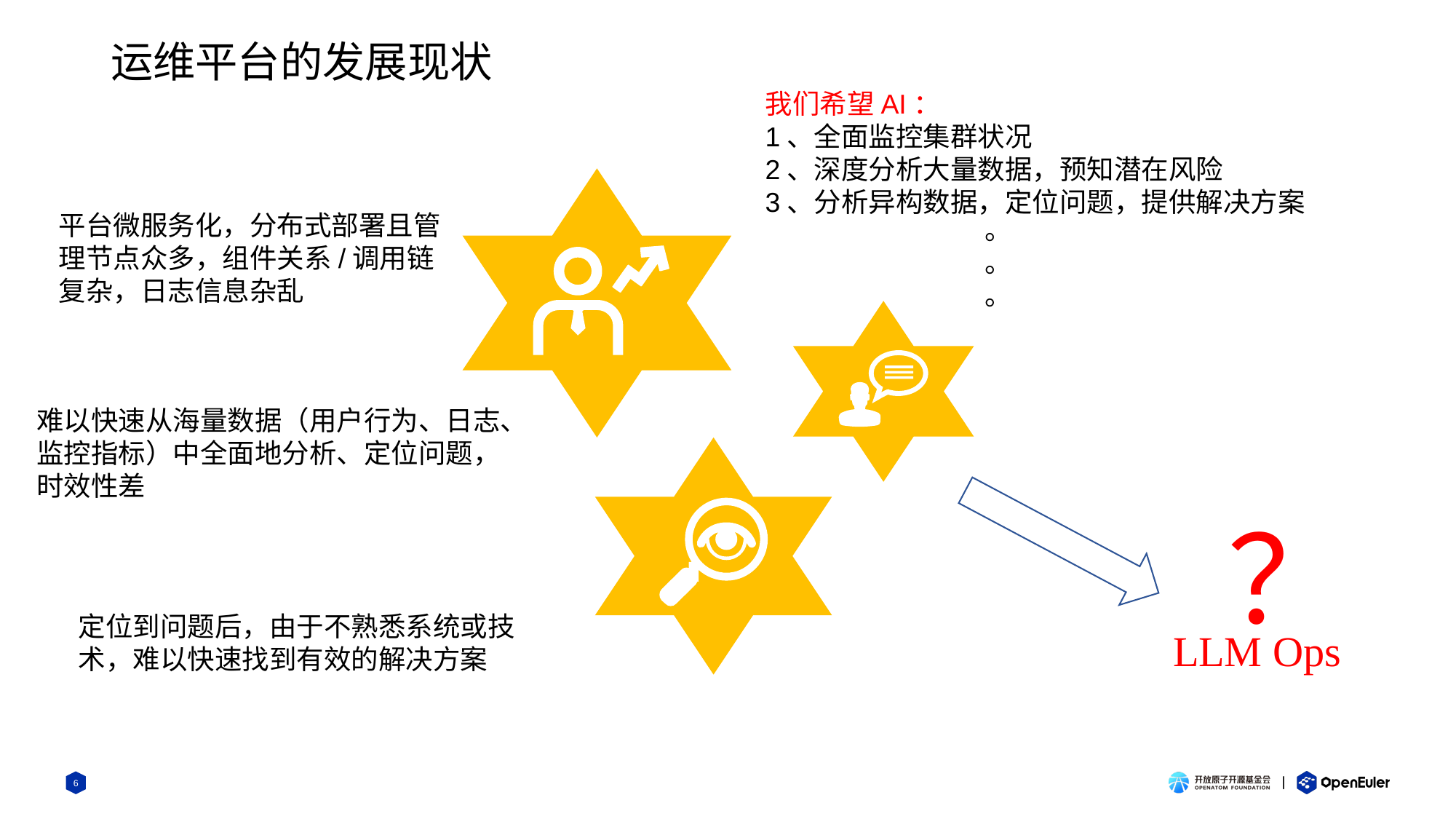

# 运维平台的发展现状
我们希望AI：
1、全面监控集群状况
2、深度分析大量数据，预知潜在风险
3、分析异构数据，定位问题，提供解决方案

平台微服务化，分布式部署且管理节点众多，组件关系/调用链复杂，日志信息杂乱
。
。
。

难以快速从海量数据（用户行为、日志、监控指标）中全面地分析、定位问题，时效性差

？

定位到问题后，由于不熟悉系统或技术，难以快速找到有效的解决方案
LLM Ops